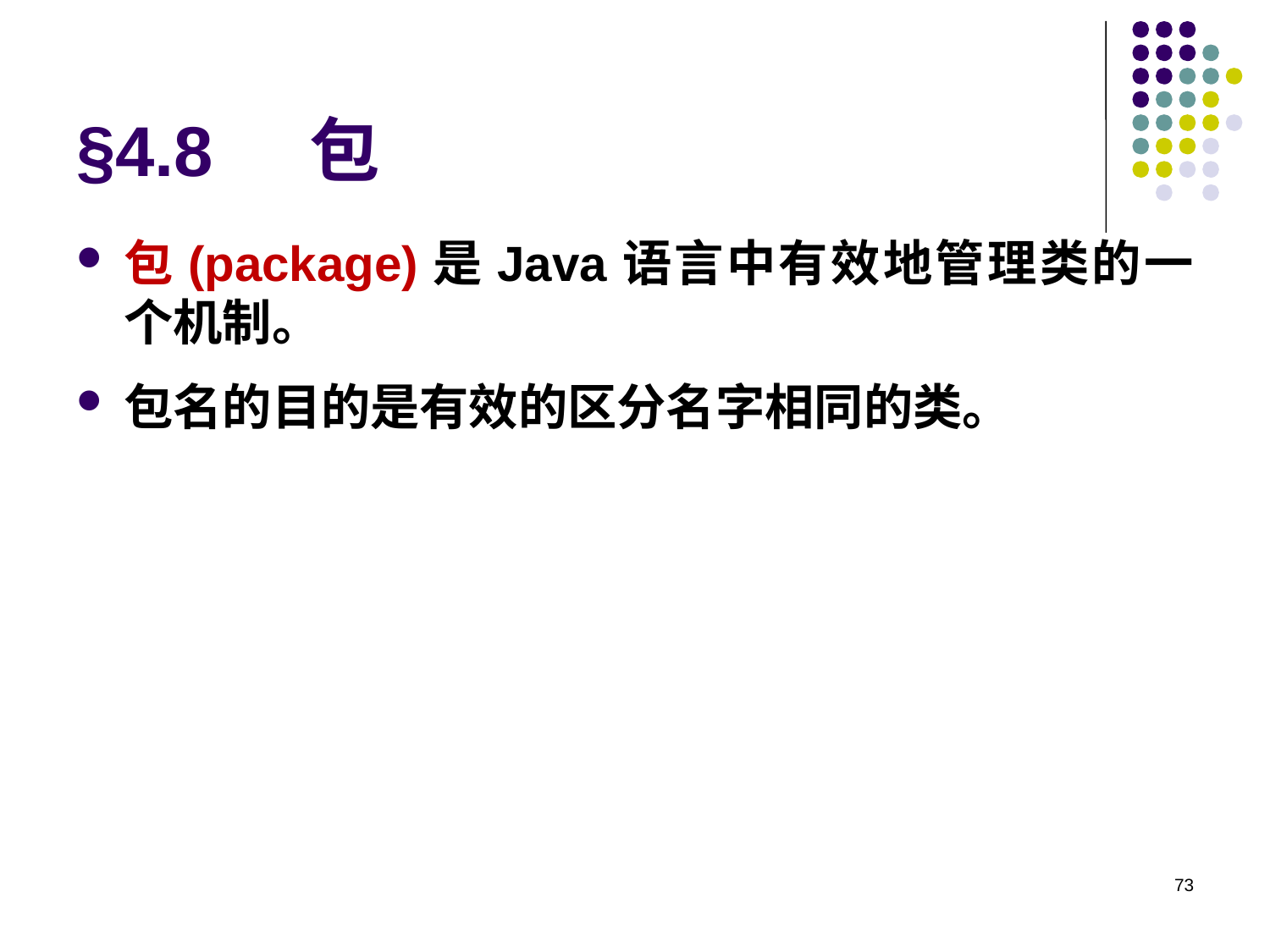

# §4.8    包
包(package)是Java语言中有效地管理类的一个机制。
包名的目的是有效的区分名字相同的类。

73